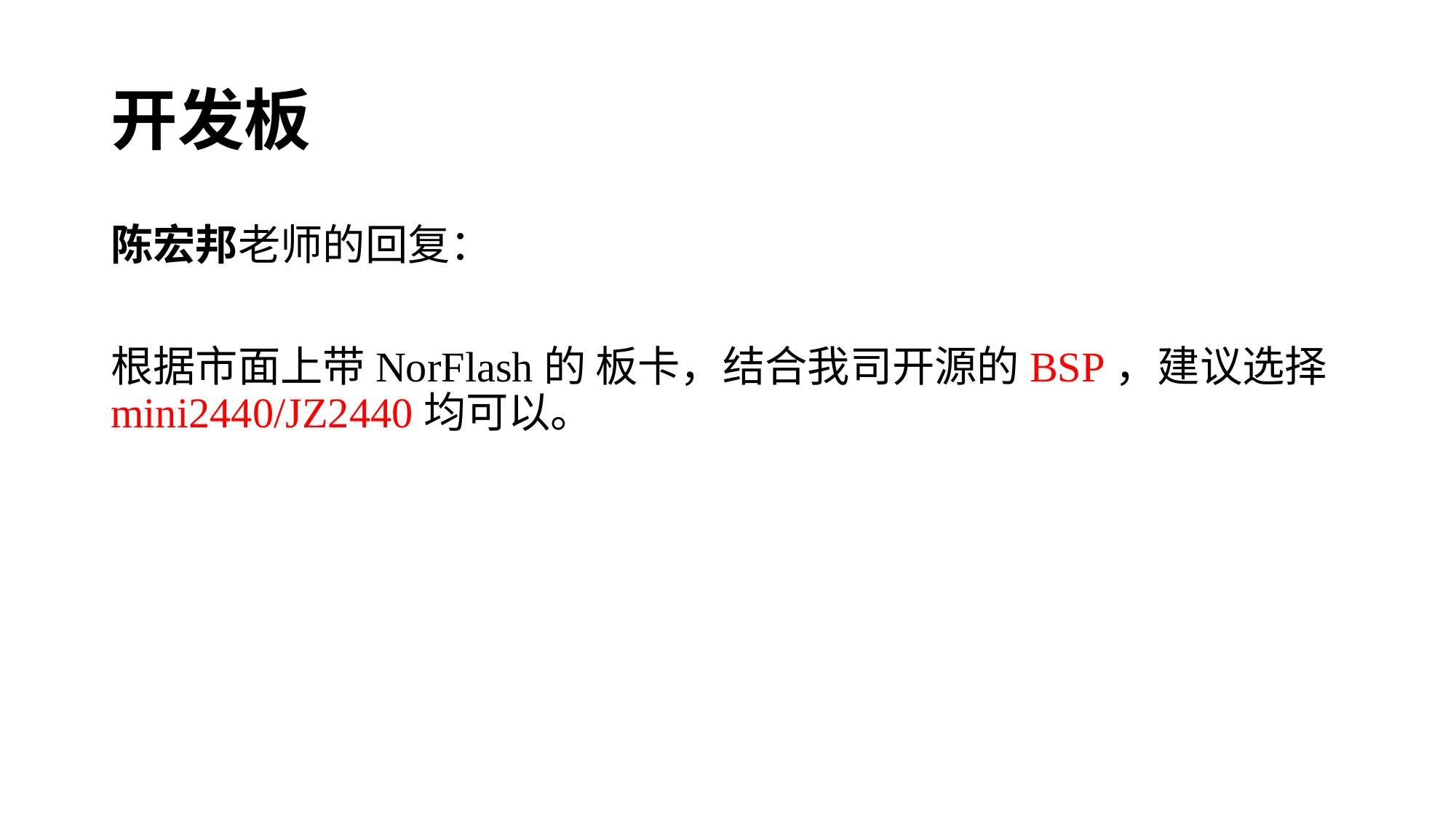

# 开发板
陈宏邦老师的回复：

根据市面上带NorFlash的 板卡，结合我司开源的BSP，建议选择mini2440/JZ2440均可以。